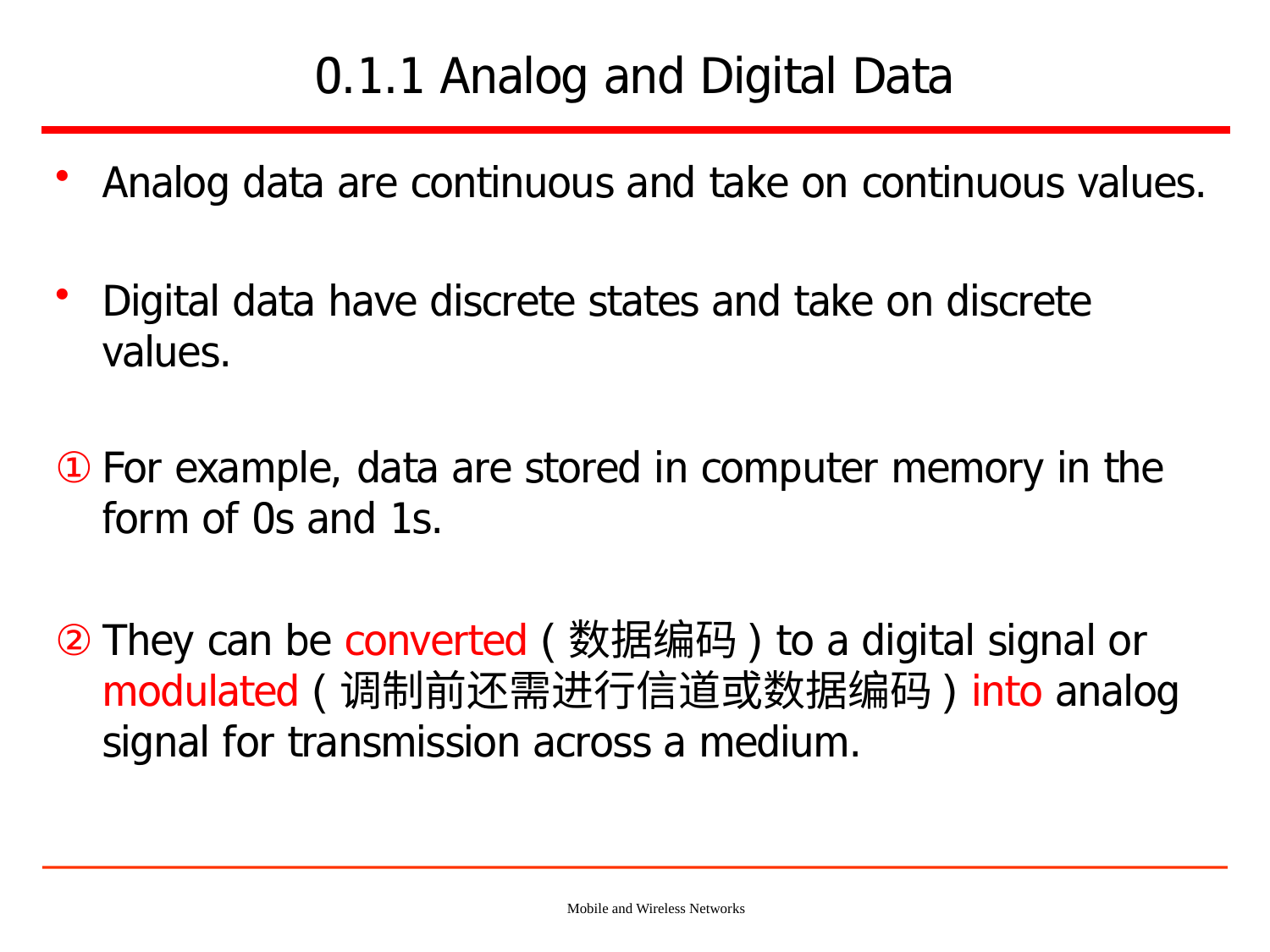

# 0.1.1 Analog and Digital Data
Analog data are continuous and take on continuous values.

Digital data have discrete states and take on discrete values.

For example, data are stored in computer memory in the form of 0s and 1s.

They can be converted (数据编码) to a digital signal or modulated (调制前还需进行信道或数据编码) into analog signal for transmission across a medium.

Mobile and Wireless Networks